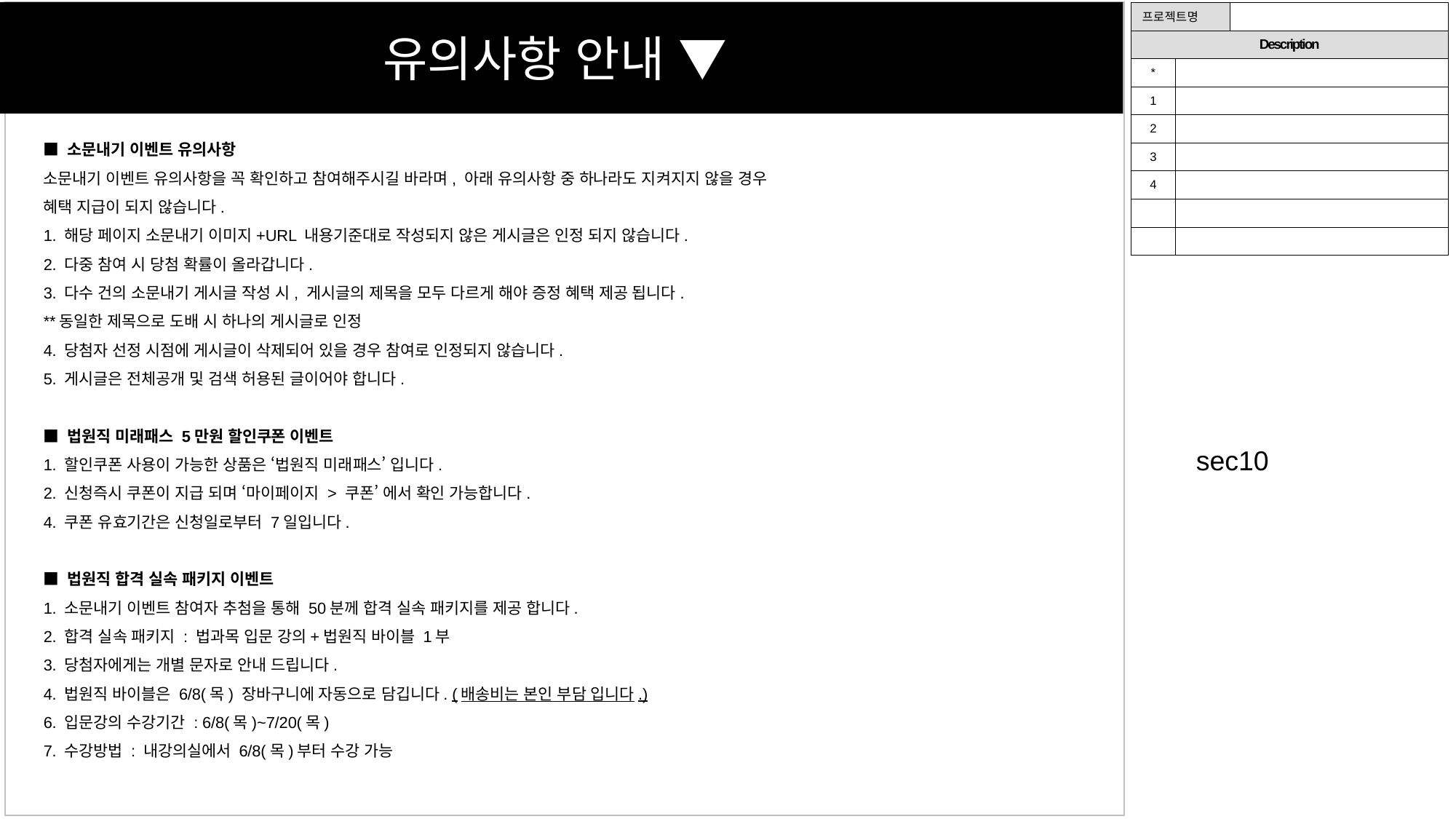

| 프로젝트명 |  |  |
| --- | --- | --- |
| Description |  |  |
| \* |  |  |
| 1 |  |  |
| 2 |  |  |
| 3 |  |  |
| 4 |  |  |
|  |  |  |
|  |  |  |
유의사항 안내 ▼
■ 소문내기 이벤트 유의사항
소문내기 이벤트 유의사항을 꼭 확인하고 참여해주시길 바라며, 아래 유의사항 중 하나라도 지켜지지 않을 경우
혜택 지급이 되지 않습니다.
1. 해당 페이지 소문내기 이미지+URL 내용기준대로 작성되지 않은 게시글은 인정 되지 않습니다.
2. 다중 참여 시 당첨 확률이 올라갑니다.
3. 다수 건의 소문내기 게시글 작성 시, 게시글의 제목을 모두 다르게 해야 증정 혜택 제공 됩니다.
**동일한 제목으로 도배 시 하나의 게시글로 인정
4. 당첨자 선정 시점에 게시글이 삭제되어 있을 경우 참여로 인정되지 않습니다.
5. 게시글은 전체공개 및 검색 허용된 글이어야 합니다.

■ 법원직 미래패스 5만원 할인쿠폰 이벤트
1. 할인쿠폰 사용이 가능한 상품은 ‘법원직 미래패스’ 입니다.
2. 신청즉시 쿠폰이 지급 되며 ‘마이페이지 > 쿠폰’ 에서 확인 가능합니다.
4. 쿠폰 유효기간은 신청일로부터 7일입니다.

■ 법원직 합격 실속 패키지 이벤트
1. 소문내기 이벤트 참여자 추첨을 통해 50분께 합격 실속 패키지를 제공 합니다.
2. 합격 실속 패키지 : 법과목 입문 강의+법원직 바이블 1부
3. 당첨자에게는 개별 문자로 안내 드립니다.
4. 법원직 바이블은 6/8(목) 장바구니에 자동으로 담깁니다. (배송비는 본인 부담 입니다.)
6. 입문강의 수강기간 : 6/8(목)~7/20(목)
7. 수강방법 : 내강의실에서 6/8(목)부터 수강 가능
sec10